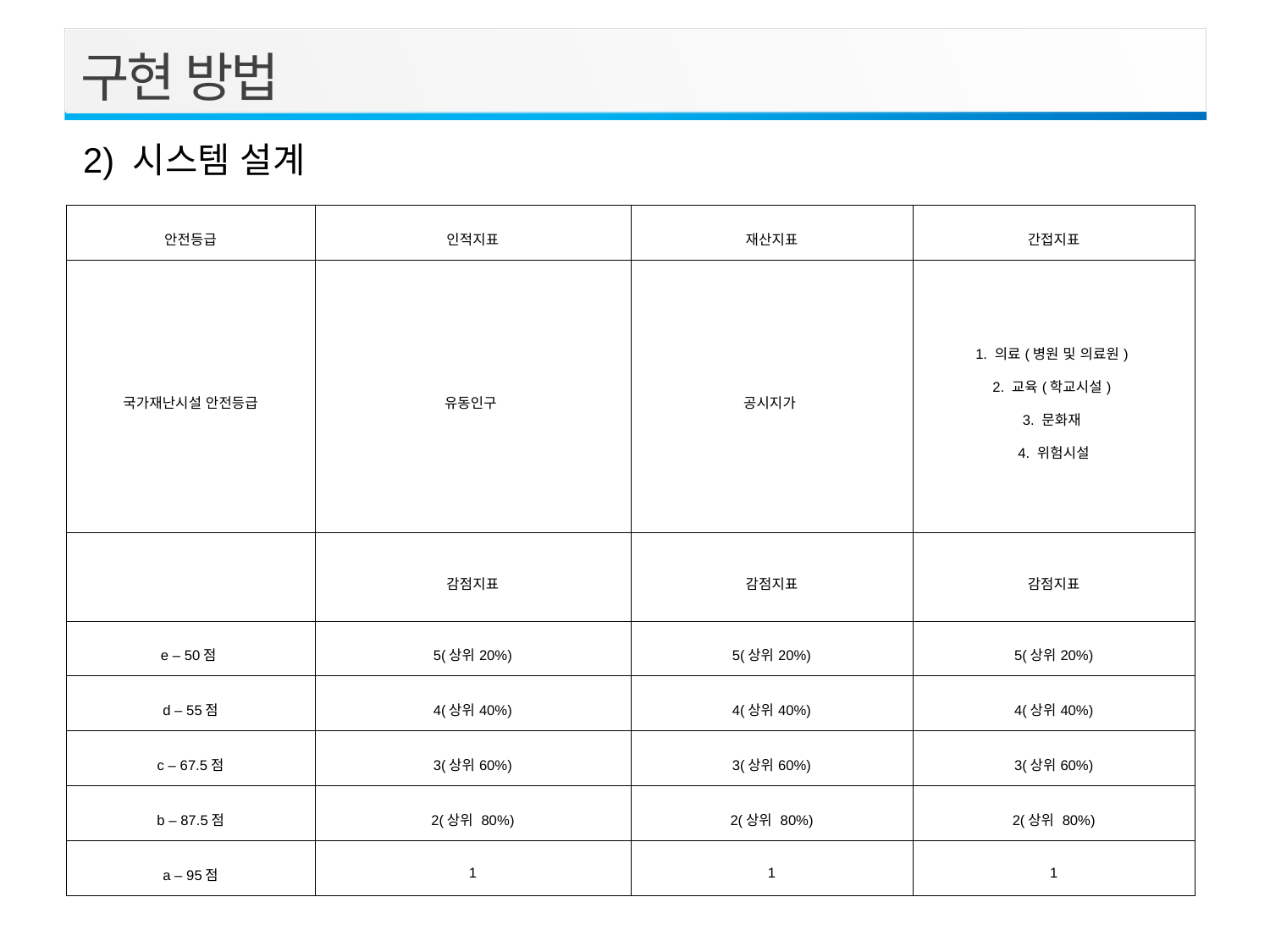

구현 방법
2) 시스템 설계

| 안전등급 | 인적지표 | 재산지표 | 간접지표 |
| --- | --- | --- | --- |
| 국가재난시설 안전등급 | 유동인구 | 공시지가 | 1. 의료(병원 및 의료원) 2. 교육(학교시설) 3. 문화재 4. 위험시설 |
|  | 감점지표 | 감점지표 | 감점지표 |
| e – 50점 | 5(상위20%) | 5(상위20%) | 5(상위20%) |
| d – 55점 | 4(상위40%) | 4(상위40%) | 4(상위40%) |
| c – 67.5점 | 3(상위60%) | 3(상위60%) | 3(상위60%) |
| b – 87.5점 | 2(상위 80%) | 2(상위 80%) | 2(상위 80%) |
| a – 95점 | 1 | 1 | 1 |